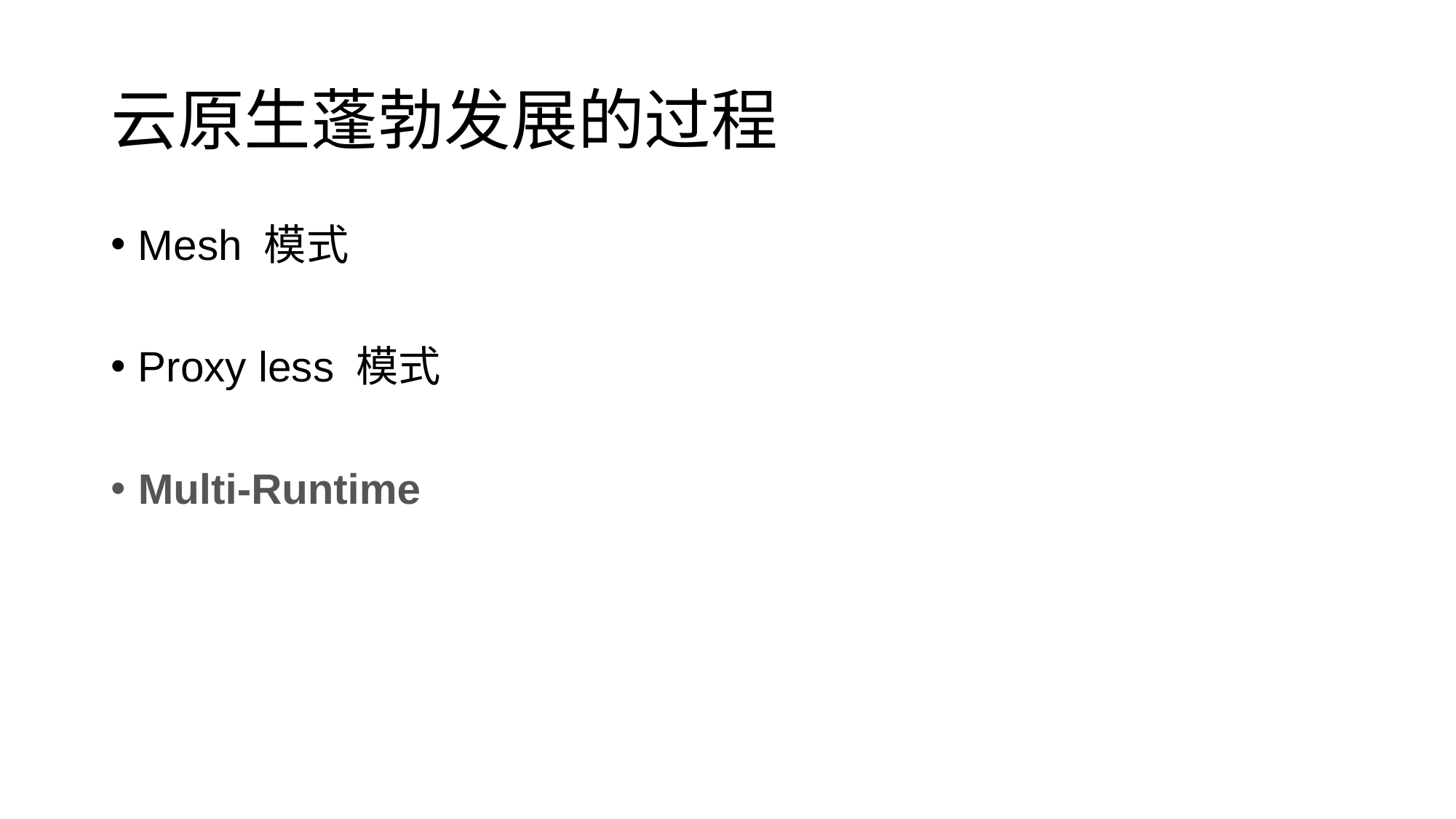

# 云原生蓬勃发展的过程
Mesh 模式

Proxy less 模式

Multi-Runtime